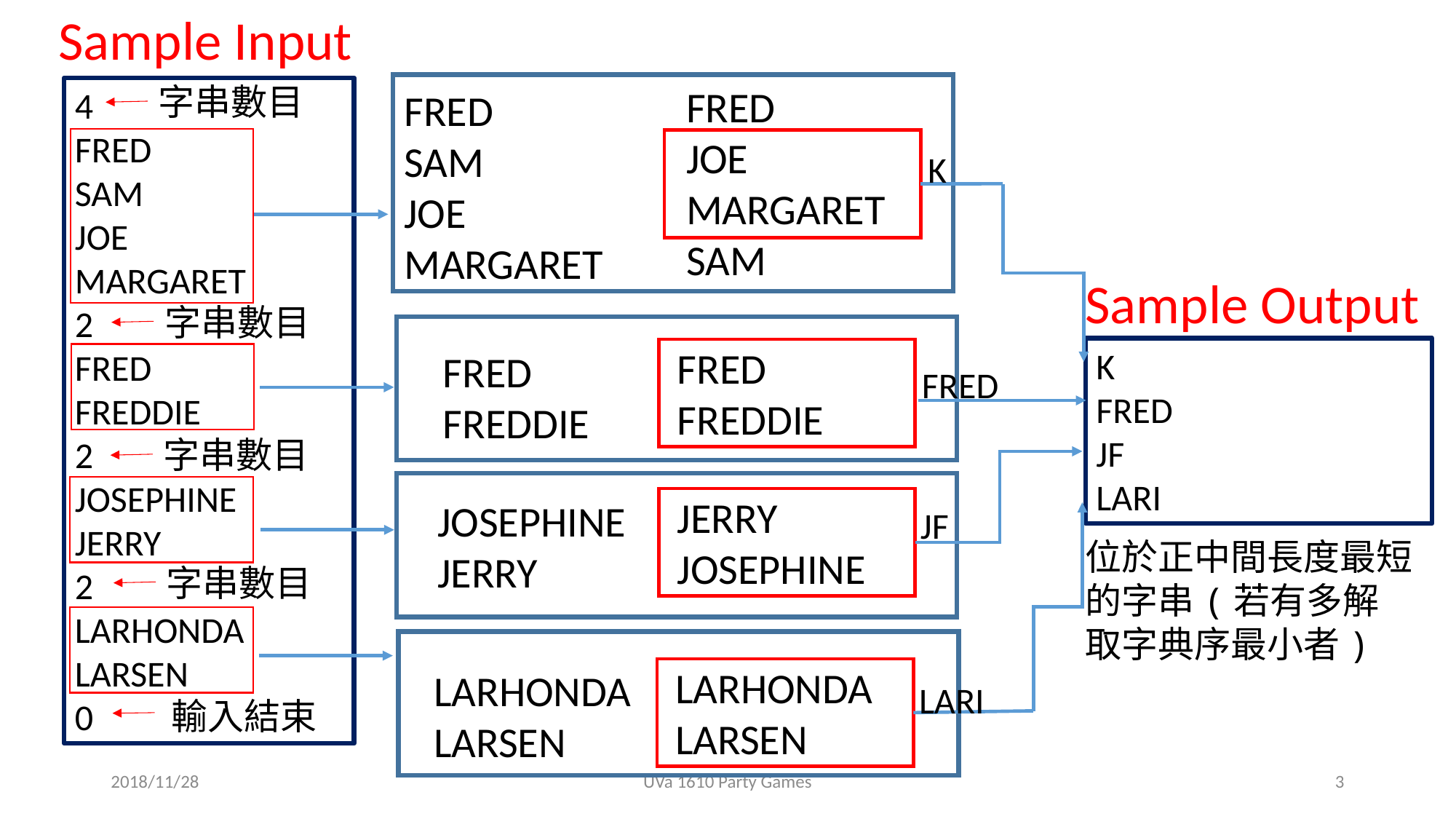

Sample Input
字串數目

FRED
JOE
MARGARET
SAM
FRED
SAM
JOE
MARGARET

4
FRED
SAM
JOE
MARGARET
2
FRED
FREDDIE
2
JOSEPHINE
JERRY
2
LARHONDA
LARSEN
0

K
Sample Output
字串數目

FRED
FREDDIE

FRED
FREDDIE
K
FRED
JF
LARI

FRED
字串數目

JERRY
JOSEPHINE

JOSEPHINE
JERRY

JF
位於正中間長度最短的字串(若有多解取字典序最小者)
字串數目

LARHONDA
LARSEN
LARHONDA
LARSEN

LARI
輸入結束
2018/11/28
UVa 1610 Party Games
3